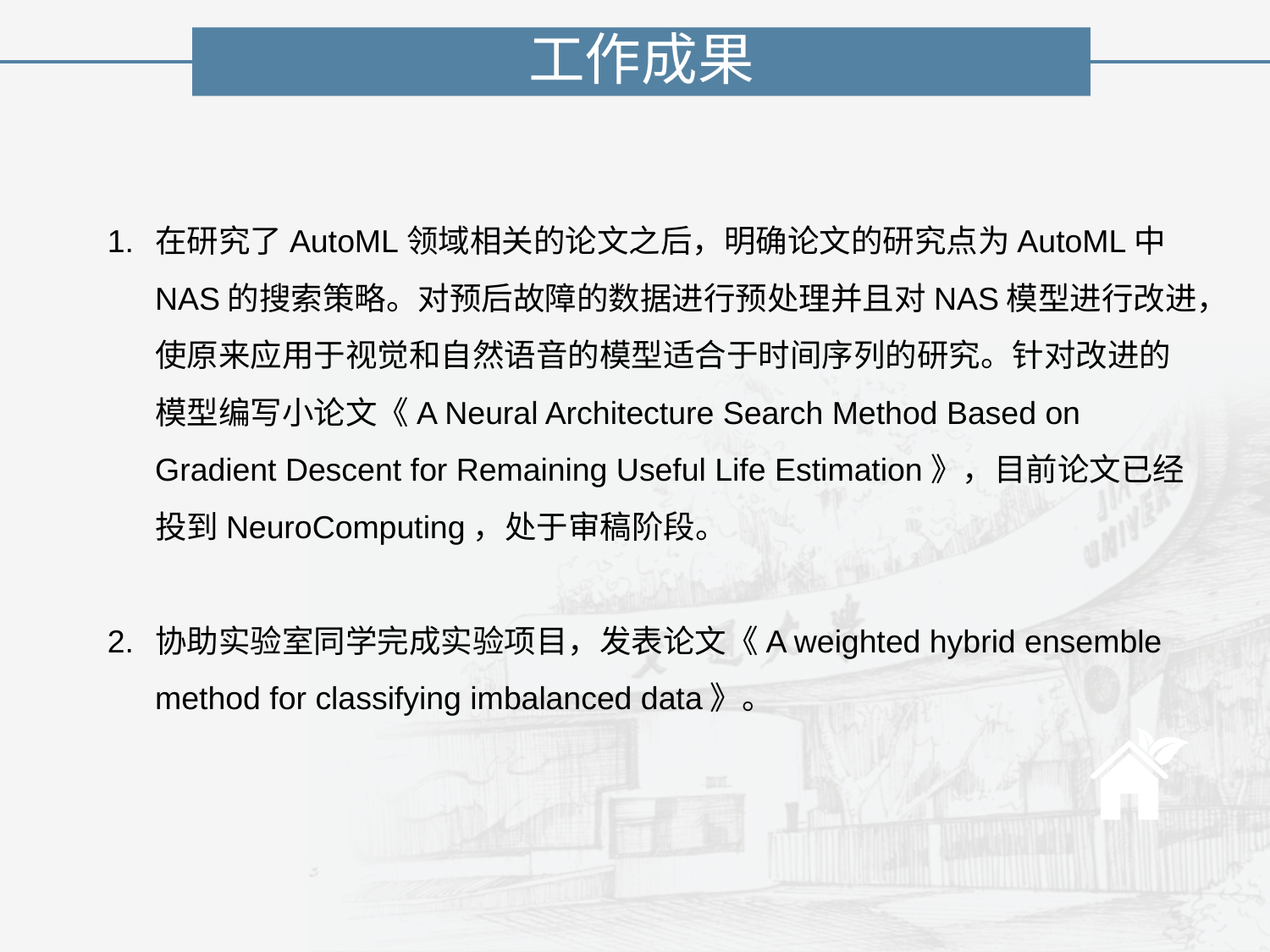

工作成果
在研究了AutoML领域相关的论文之后，明确论文的研究点为AutoML中NAS的搜索策略。对预后故障的数据进行预处理并且对NAS模型进行改进，使原来应用于视觉和自然语音的模型适合于时间序列的研究。针对改进的模型编写小论文《A Neural Architecture Search Method Based on Gradient Descent for Remaining Useful Life Estimation》，目前论文已经投到NeuroComputing，处于审稿阶段。

协助实验室同学完成实验项目，发表论文《A weighted hybrid ensemble method for classifying imbalanced data》。